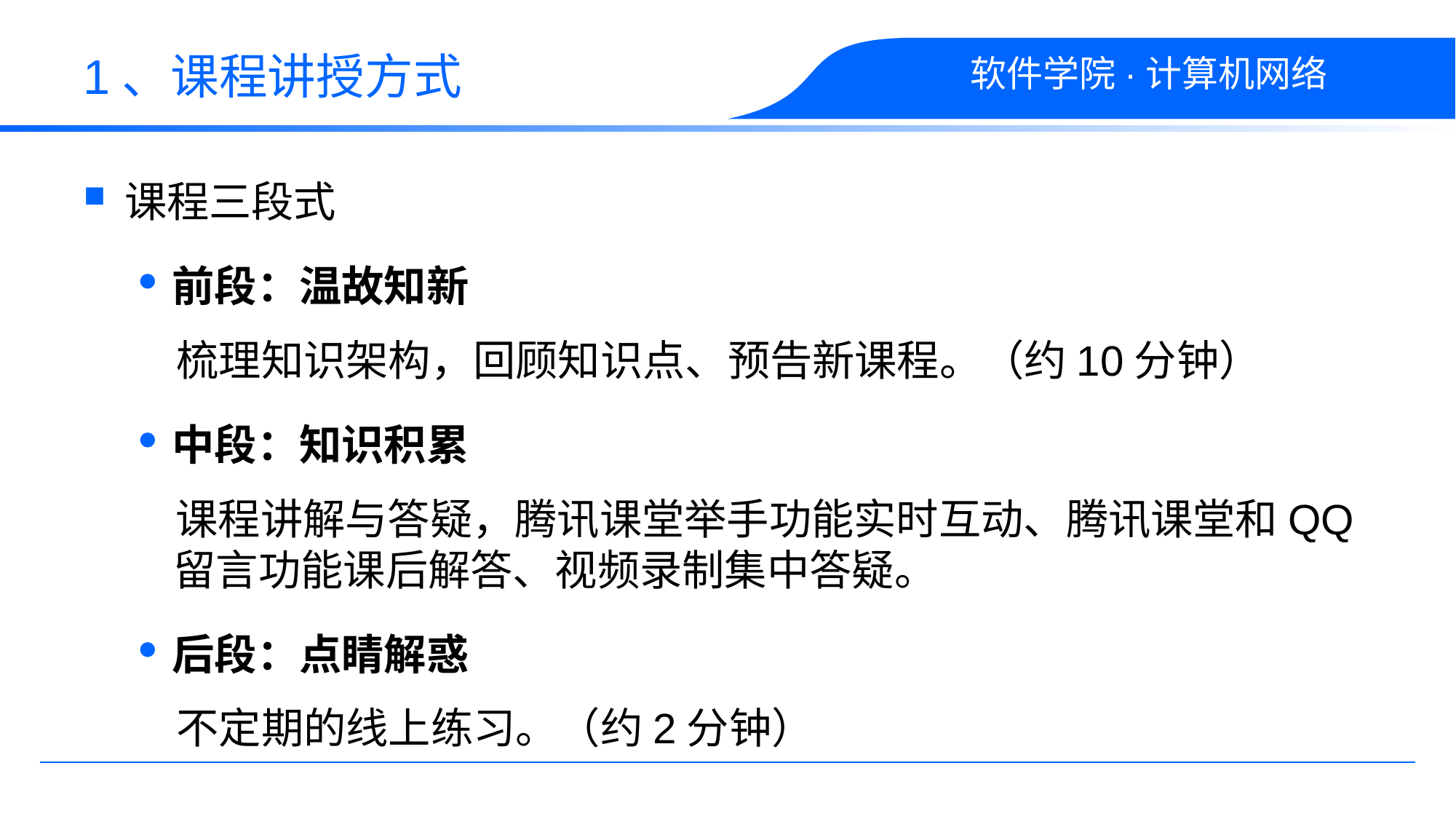

# 1、课程讲授方式
课程三段式
前段：温故知新
   梳理知识架构，回顾知识点、预告新课程。（约10分钟）
中段：知识积累
   课程讲解与答疑，腾讯课堂举手功能实时互动、腾讯课堂和QQ留言功能课后解答、视频录制集中答疑。
后段：点睛解惑
   不定期的线上练习。（约2分钟）